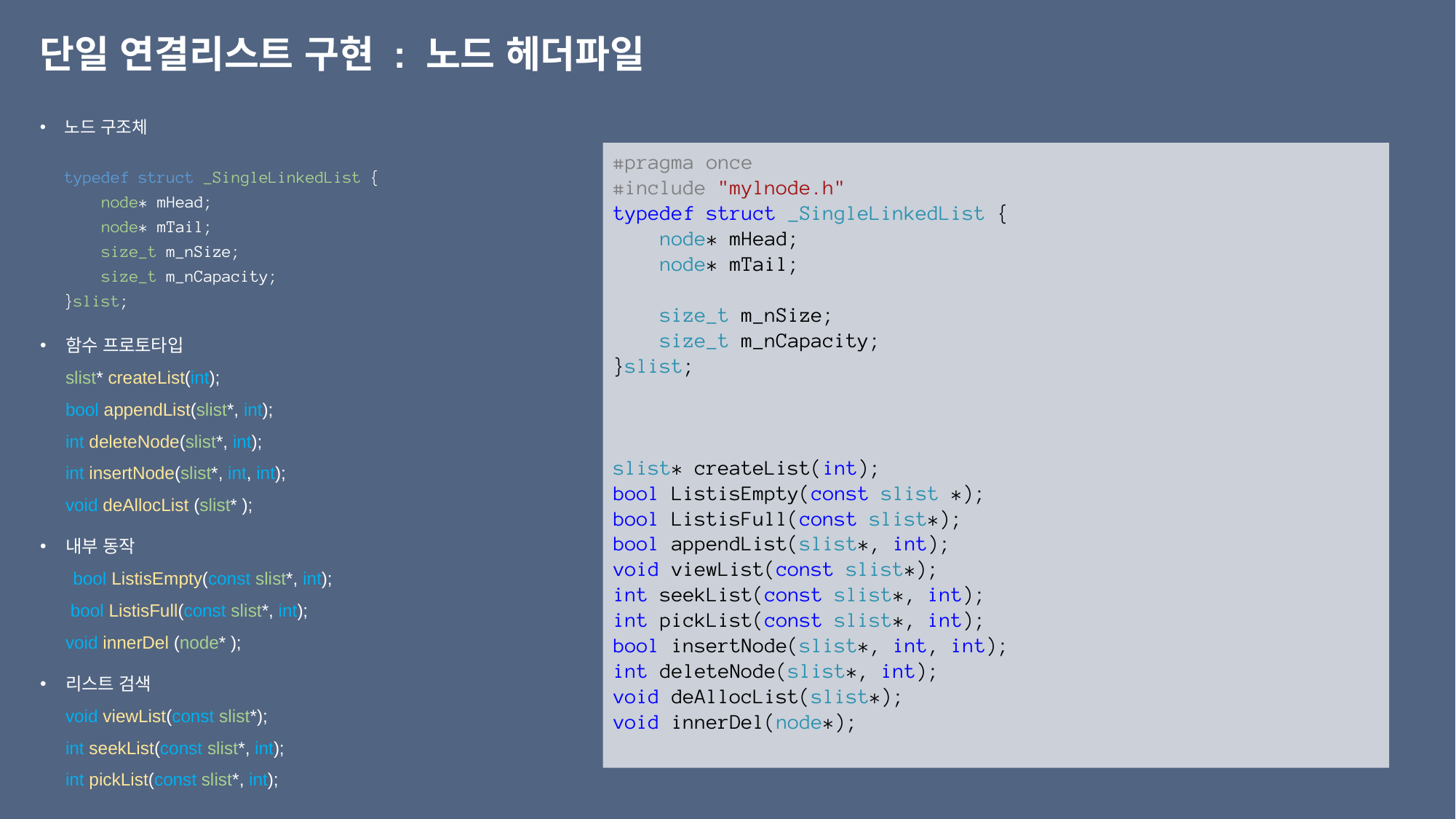

# 단일 연결리스트 구현 : 노드 헤더파일
노드 구조체
typedef struct _SingleLinkedList {
    node* mHead;
    node* mTail;
    size_t m_nSize;
    size_t m_nCapacity;
}slist;
#pragma once
#include "mylnode.h"
typedef struct _SingleLinkedList {
    node* mHead;
    node* mTail;

    size_t m_nSize;
    size_t m_nCapacity;
}slist;

slist* createList(int);
bool ListisEmpty(const slist *);
bool ListisFull(const slist*);
bool appendList(slist*, int);
void viewList(const slist*);
int seekList(const slist*, int);
int pickList(const slist*, int);
bool insertNode(slist*, int, int);
int deleteNode(slist*, int);
void deAllocList(slist*);
void innerDel(node*);

함수 프로토타입
slist* createList(int);
bool appendList(slist*, int);
int deleteNode(slist*, int);
int insertNode(slist*, int, int);
void deAllocList (slist* );
내부 동작
 bool ListisEmpty(const slist*, int);
 bool ListisFull(const slist*, int);
void innerDel (node* );
리스트 검색
void viewList(const slist*);
int seekList(const slist*, int);
int pickList(const slist*, int);